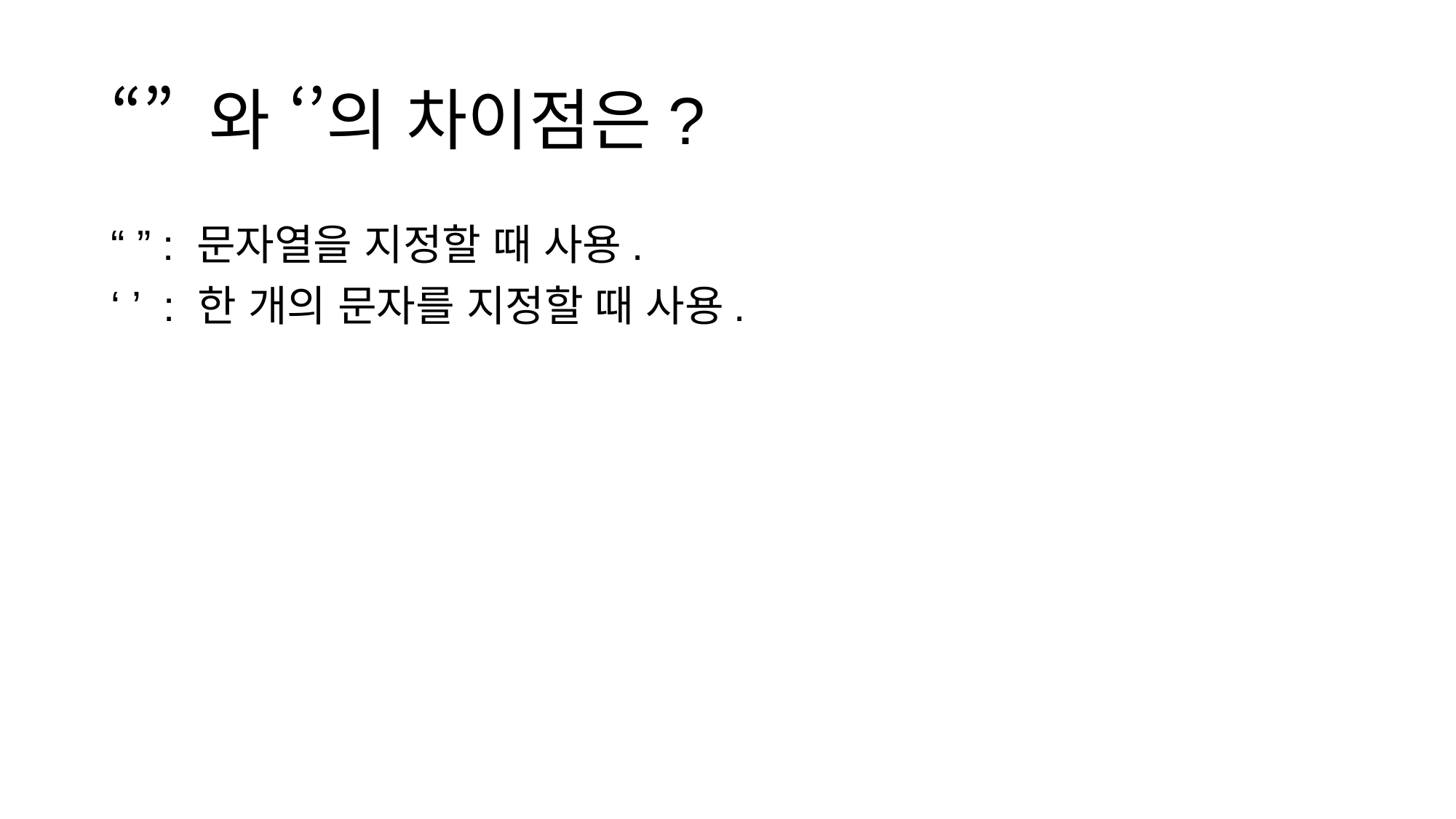

# “” 와 ‘’의 차이점은?
“ ” : 문자열을 지정할 때 사용.
‘ ’  : 한 개의 문자를 지정할 때 사용.